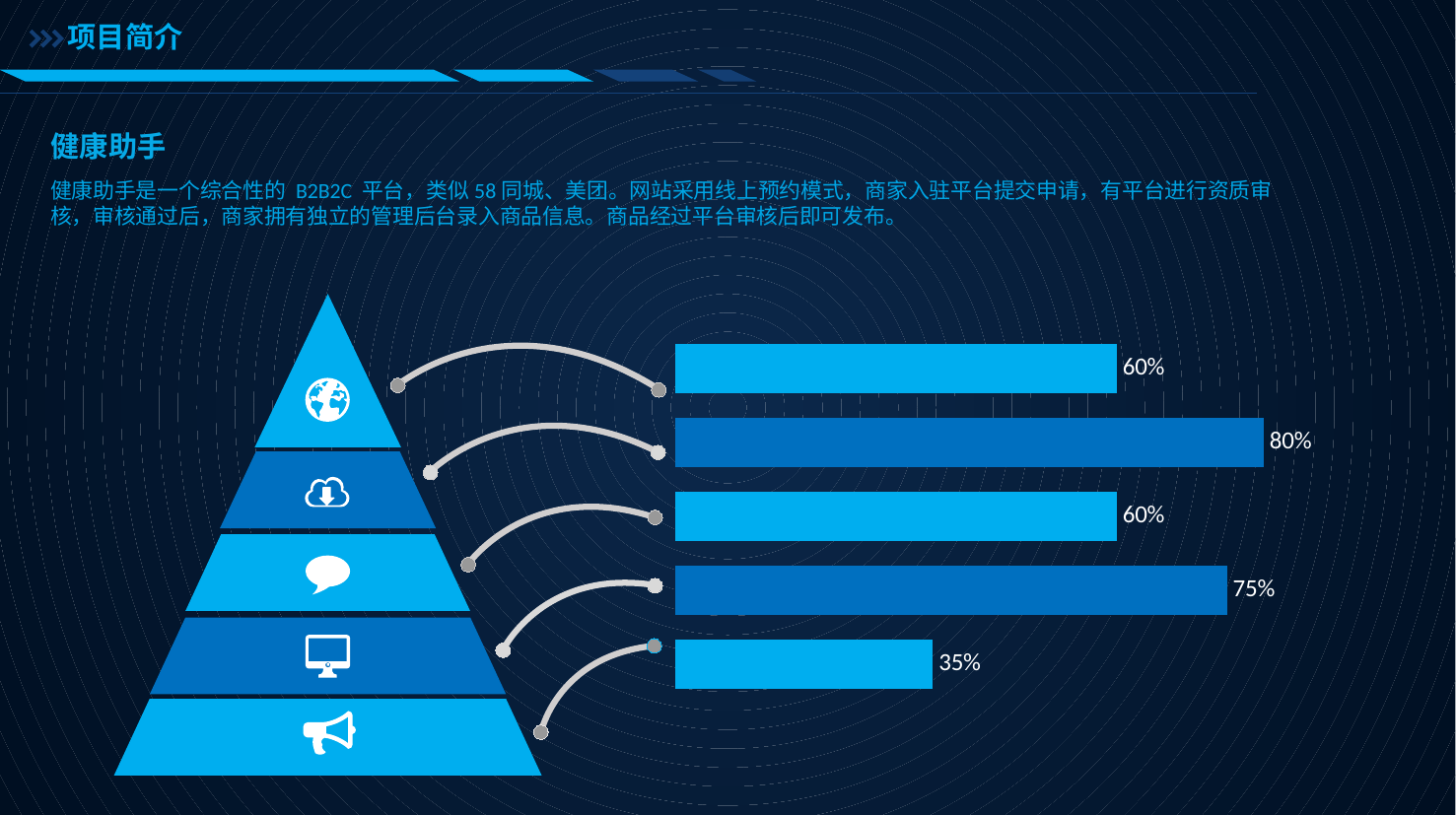

项目简介

健康助手
健康助手是一个综合性的 B2B2C 平台，类似58同城、美团。网站采用线上预约模式，商家入驻平台提交申请，有平台进行资质审核，审核通过后，商家拥有独立的管理后台录入商品信息。商品经过平台审核后即可发布。

### Chart

| Category |  |  |  |  |  |
|---|---|---|---|---|---|